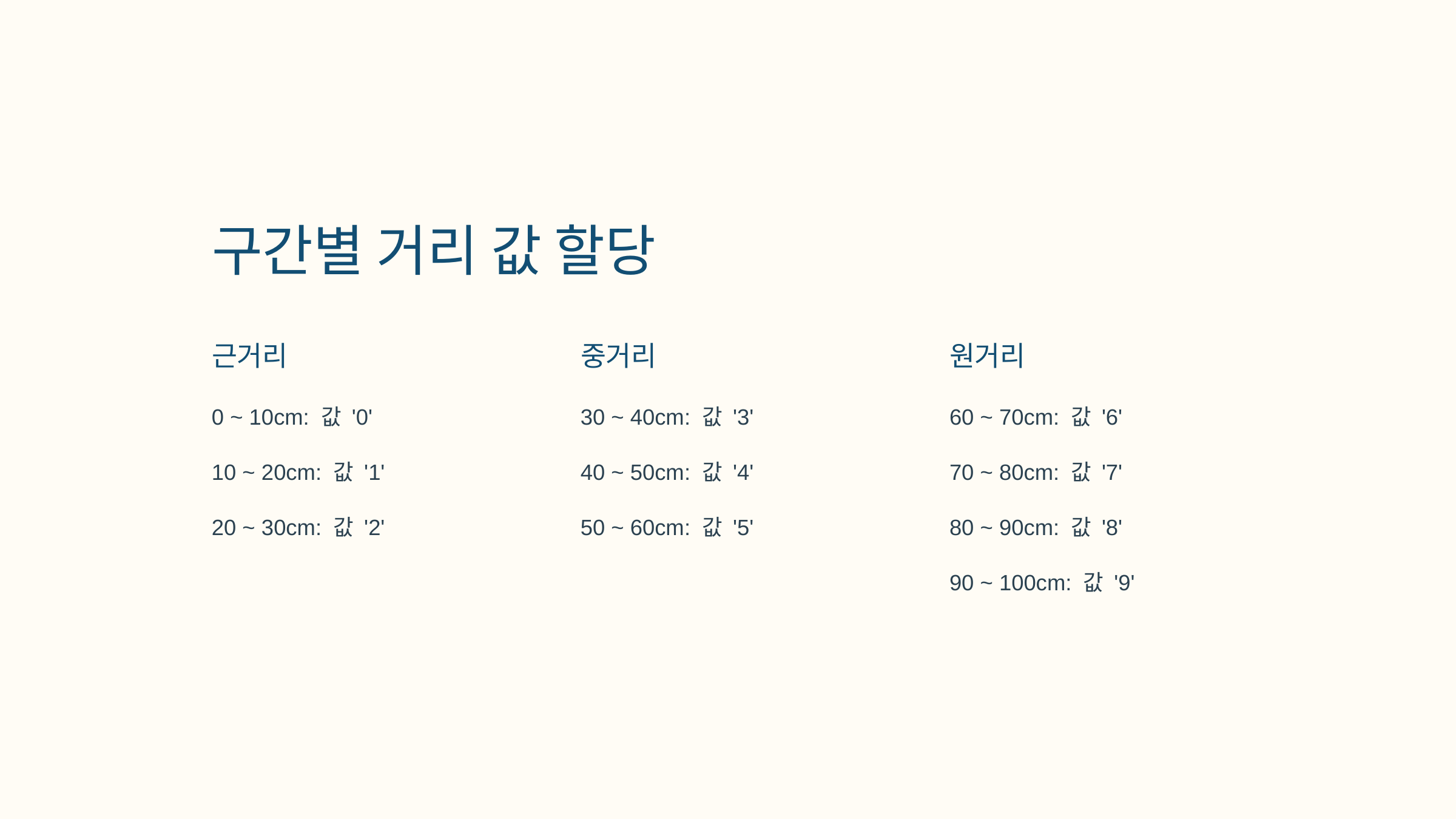

구간별 거리 값 할당
근거리
중거리
원거리
0 ~ 10cm: 값 '0'
30 ~ 40cm: 값 '3'
60 ~ 70cm: 값 '6'
10 ~ 20cm: 값 '1'
40 ~ 50cm: 값 '4'
70 ~ 80cm: 값 '7'
20 ~ 30cm: 값 '2'
50 ~ 60cm: 값 '5'
80 ~ 90cm: 값 '8'
90 ~ 100cm: 값 '9'